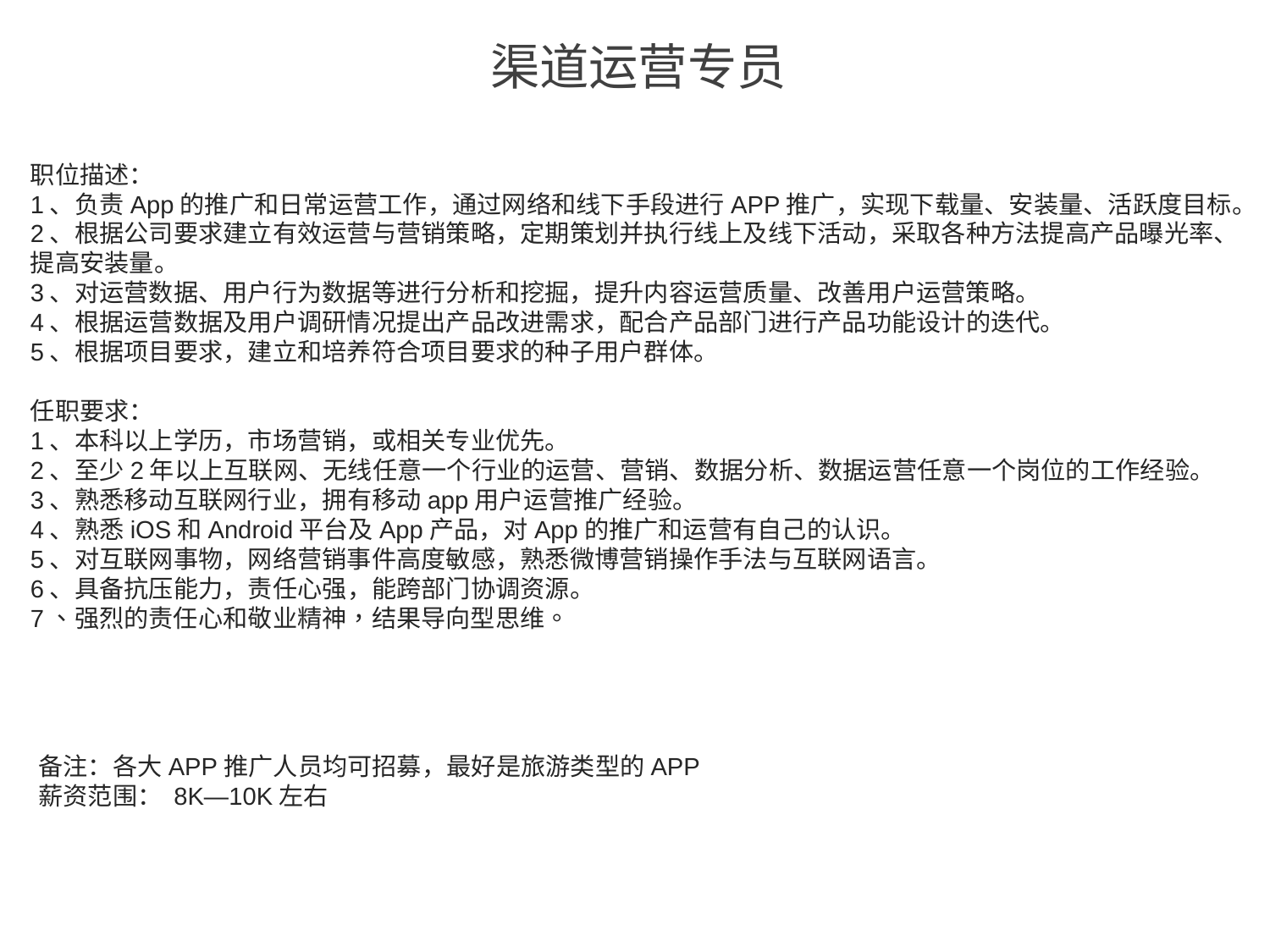

渠道运营专员
职位描述：
1、负责App的推广和日常运营工作，通过网络和线下手段进行APP推广，实现下载量、安装量、活跃度目标。
2、根据公司要求建立有效运营与营销策略，定期策划并执行线上及线下活动，采取各种方法提高产品曝光率、提高安装量。
3、对运营数据、用户行为数据等进行分析和挖掘，提升内容运营质量、改善用户运营策略。
4、根据运营数据及用户调研情况提出产品改进需求，配合产品部门进行产品功能设计的迭代。
5、根据项目要求，建立和培养符合项目要求的种子用户群体。

任职要求：
1、本科以上学历，市场营销，或相关专业优先。
2、至少2年以上互联网、无线任意一个行业的运营、营销、数据分析、数据运营任意一个岗位的工作经验。
3、熟悉移动互联网行业，拥有移动app用户运营推广经验。
4、熟悉iOS和Android平台及App产品，对App的推广和运营有自己的认识。
5、对互联网事物，网络营销事件高度敏感，熟悉微博营销操作手法与互联网语言。
6、具备抗压能力，责任心强，能跨部门协调资源。
7、强烈的责任心和敬业精神，结果导向型思维。

备注：各大APP推广人员均可招募，最好是旅游类型的APP
薪资范围： 8K—10K左右